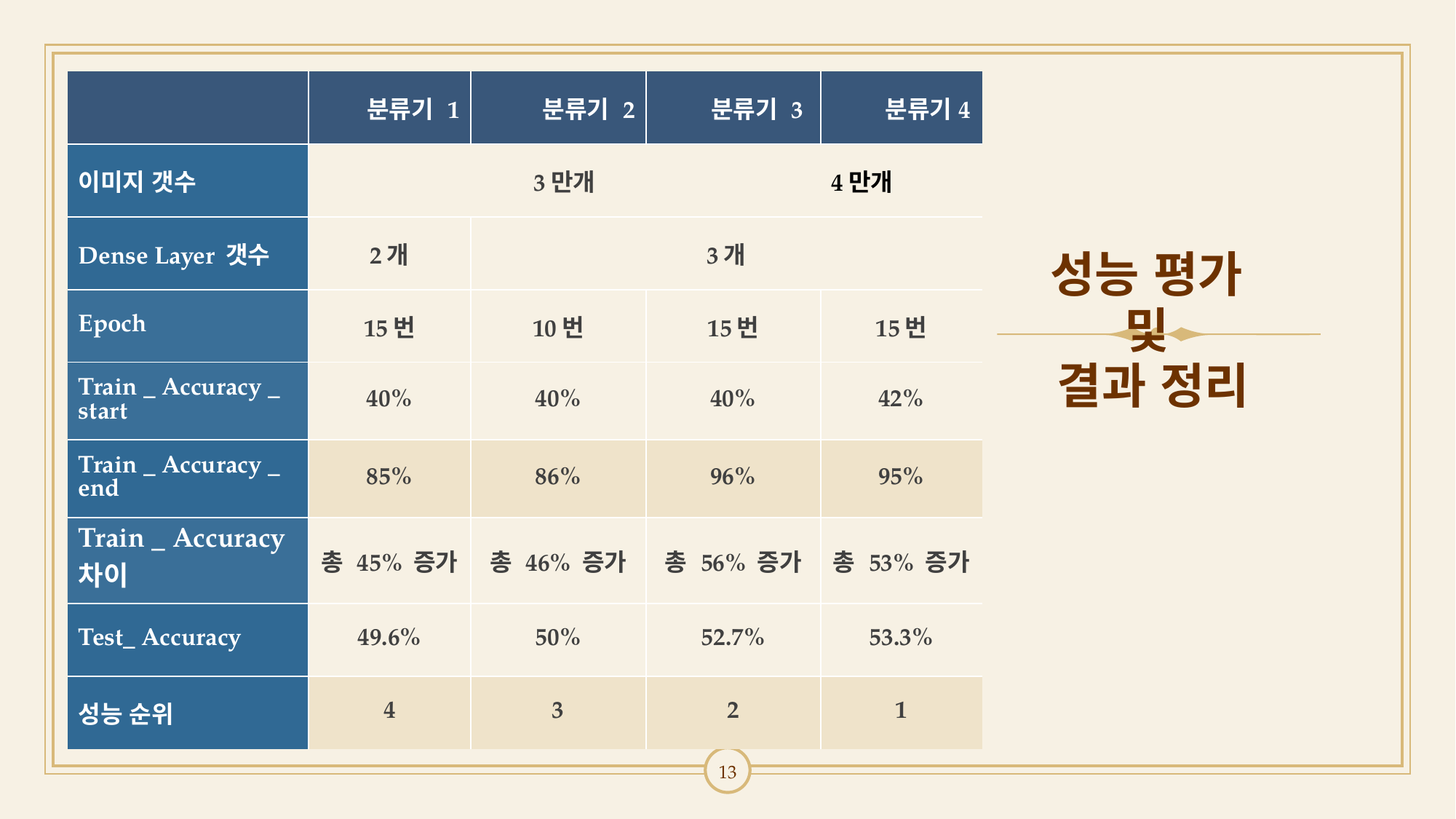

|  | 분류기 1 | 분류기 2 | 분류기 3 | 분류기4 |
| --- | --- | --- | --- | --- |
| 이미지 갯수 | 3만개 |  |  | 4만개 |
| Dense Layer 갯수 | 2개 | 3개 |  |  |
| Epoch | 15번 | 10번 | 15번 | 15번 |
| Train \_ Accuracy \_ start | 40% | 40% | 40% | 42% |
| Train \_ Accuracy \_ end | 85% | 86% | 96% | 95% |
| Train \_ Accuracy 차이 | 총 45% 증가 | 총 46% 증가 | 총 56% 증가 | 총 53% 증가 |
| Test\_ Accuracy | 49.6% | 50% | 52.7% | 53.3% |
| 성능 순위 | 4 | 3 | 2 | 1 |
성능 평가
및
결과 정리
13